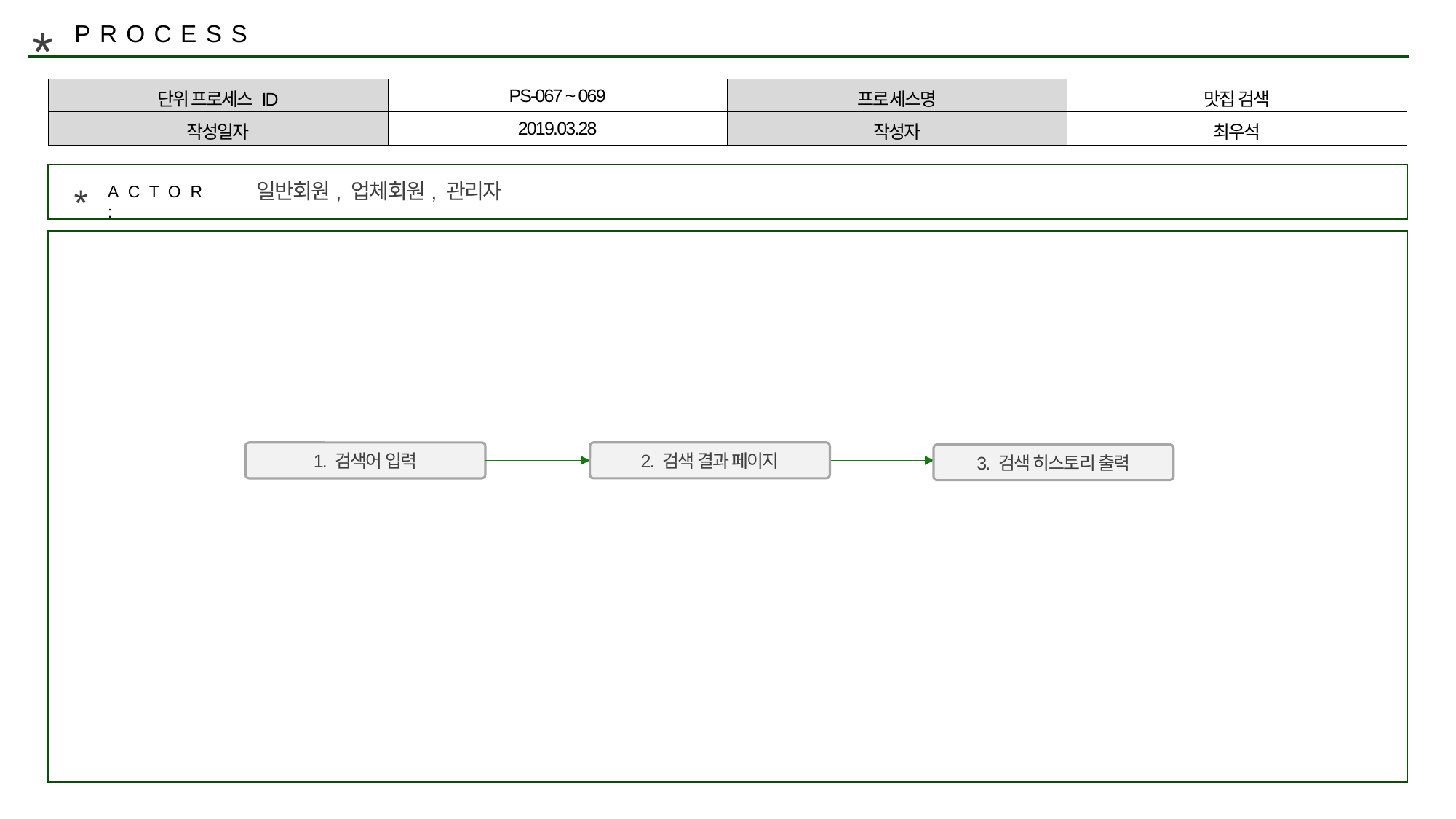

*
PROCESS
| 단위 프로세스 ID | PS-067 ~ 069 | 프로세스명 | 맛집 검색 |
| --- | --- | --- | --- |
| 작성일자 | 2019.03.28 | 작성자 | 최우석 |

일반회원, 업체회원, 관리자
*
ACTOR :

2. 검색 결과 페이지
1. 검색어 입력
3. 검색 히스토리 출력